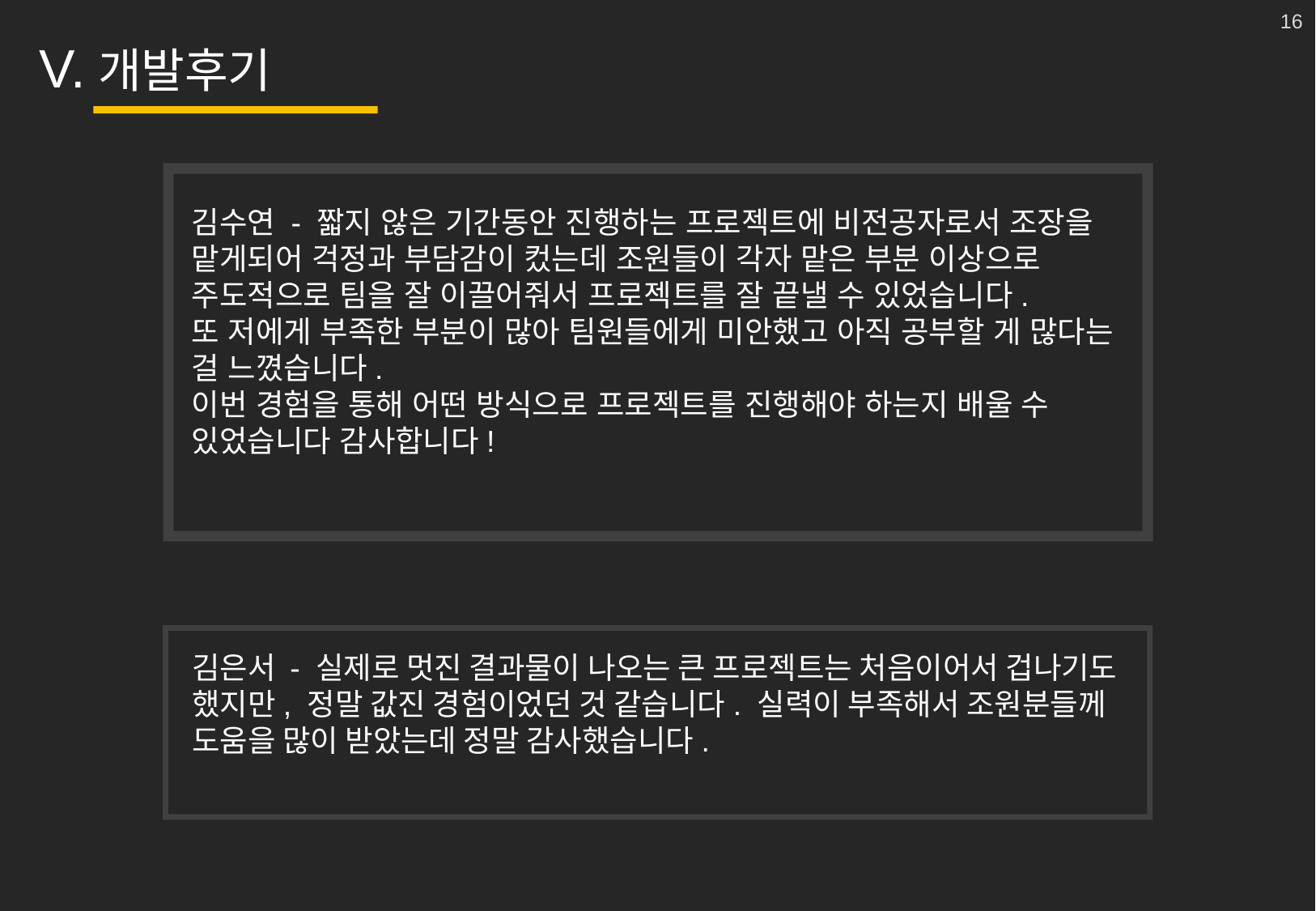

16
V.개발후기

김수연 - 짧지 않은 기간동안 진행하는 프로젝트에 비전공자로서 조장을 맡게되어 걱정과 부담감이 컸는데 조원들이 각자 맡은 부분 이상으로 주도적으로 팀을 잘 이끌어줘서 프로젝트를 잘 끝낼 수 있었습니다.
또 저에게 부족한 부분이 많아 팀원들에게 미안했고 아직 공부할 게 많다는 걸 느꼈습니다.
이번 경험을 통해 어떤 방식으로 프로젝트를 진행해야 하는지 배울 수 있었습니다 감사합니다!

김은서 - 실제로 멋진 결과물이 나오는 큰 프로젝트는 처음이어서 겁나기도 했지만, 정말 값진 경험이었던 것 같습니다. 실력이 부족해서 조원분들께 도움을 많이 받았는데 정말 감사했습니다.